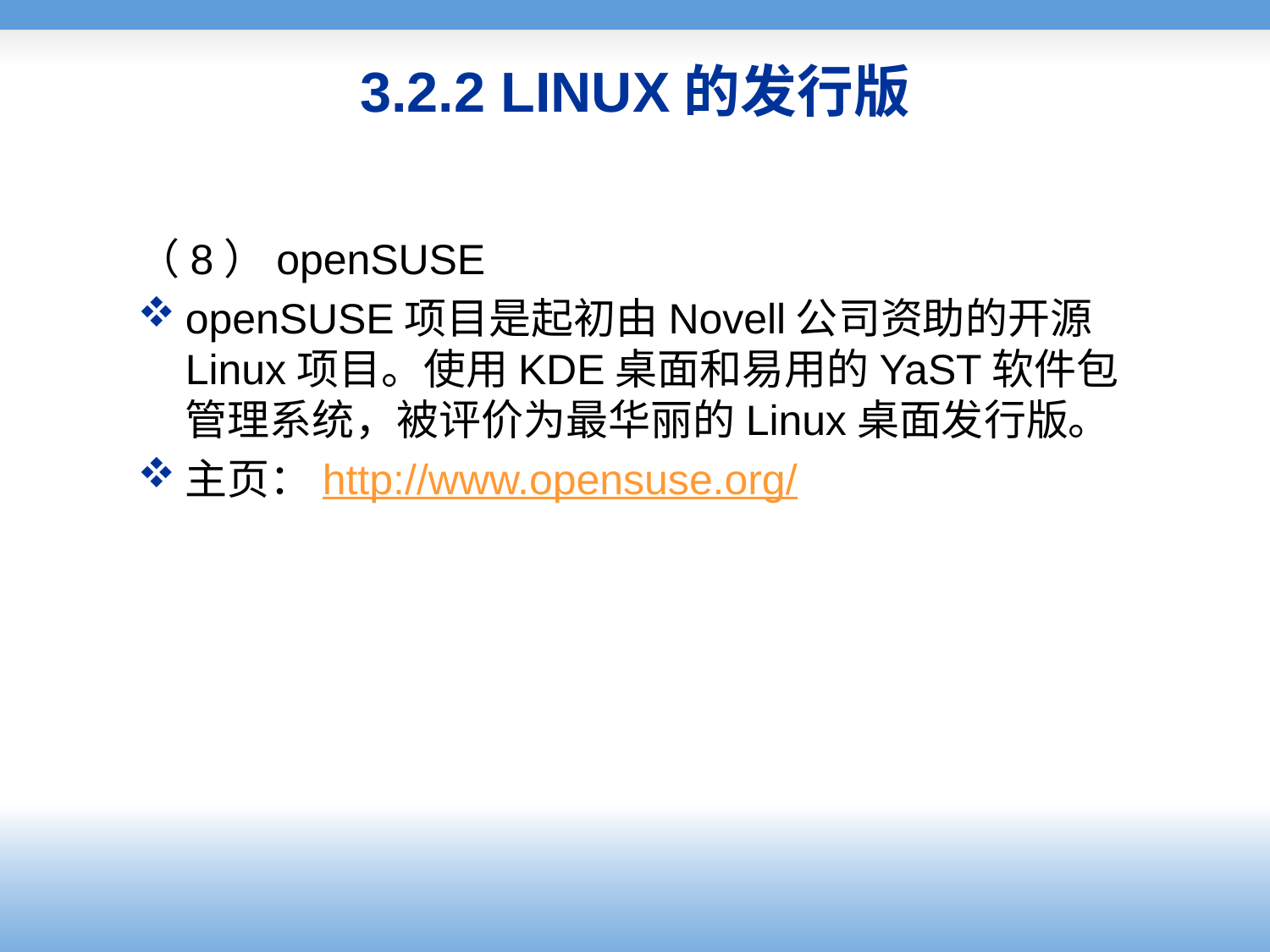

# 3.2.2 LINUX的发行版
（8）openSUSE
openSUSE项目是起初由Novell公司资助的开源Linux项目。使用KDE桌面和易用的YaST软件包管理系统，被评价为最华丽的Linux桌面发行版。
主页：http://www.opensuse.org/